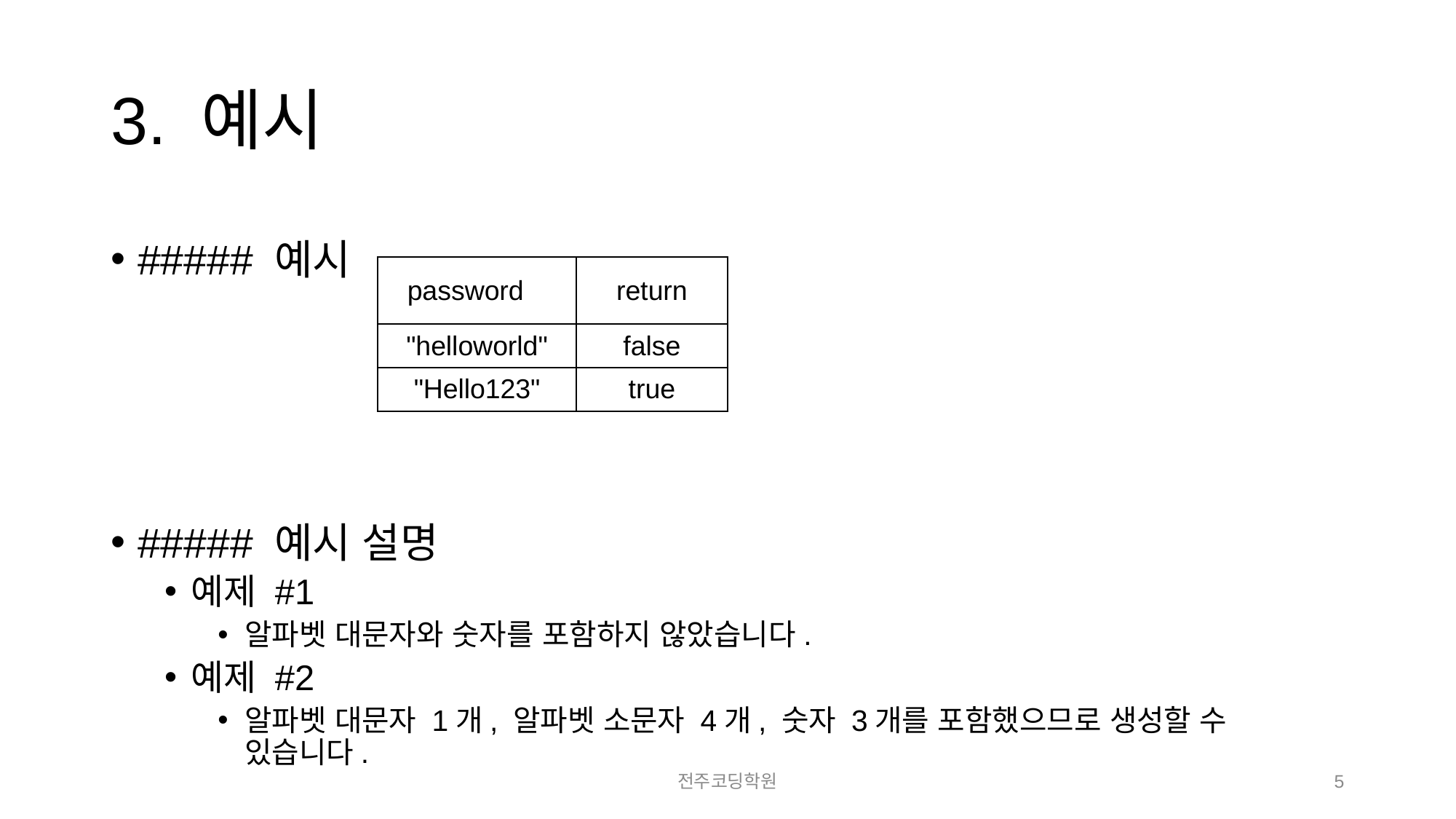

# 3. 예시
##### 예시

##### 예시 설명
예제 #1
알파벳 대문자와 숫자를 포함하지 않았습니다.
예제 #2
알파벳 대문자 1개, 알파벳 소문자 4개, 숫자 3개를 포함했으므로 생성할 수 있습니다.

| password | return |
| --- | --- |
| "helloworld" | false |
| "Hello123" | true |
전주코딩학원
5